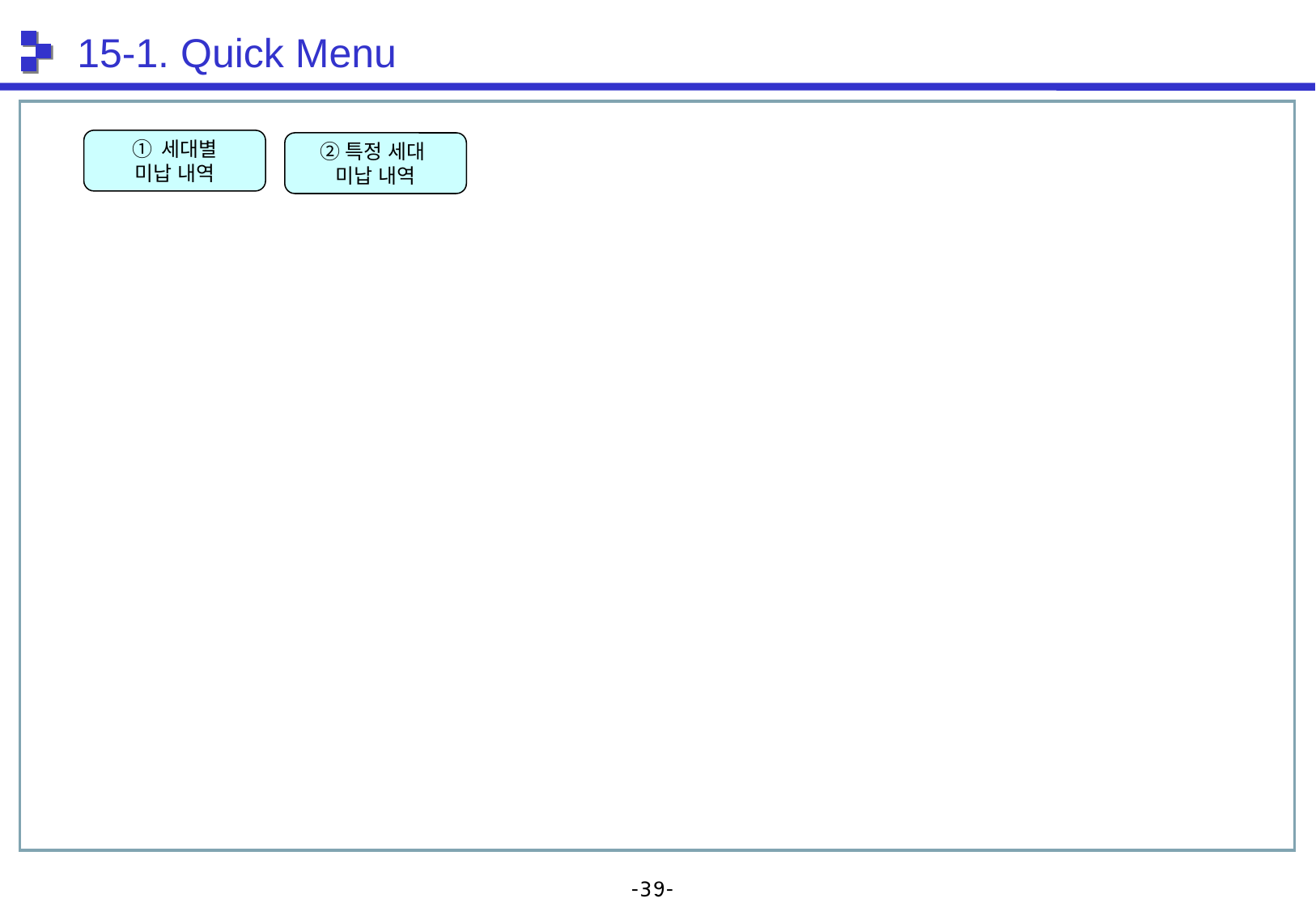

15-1. Quick Menu

① 세대별
미납 내역
②특정 세대
미납 내역